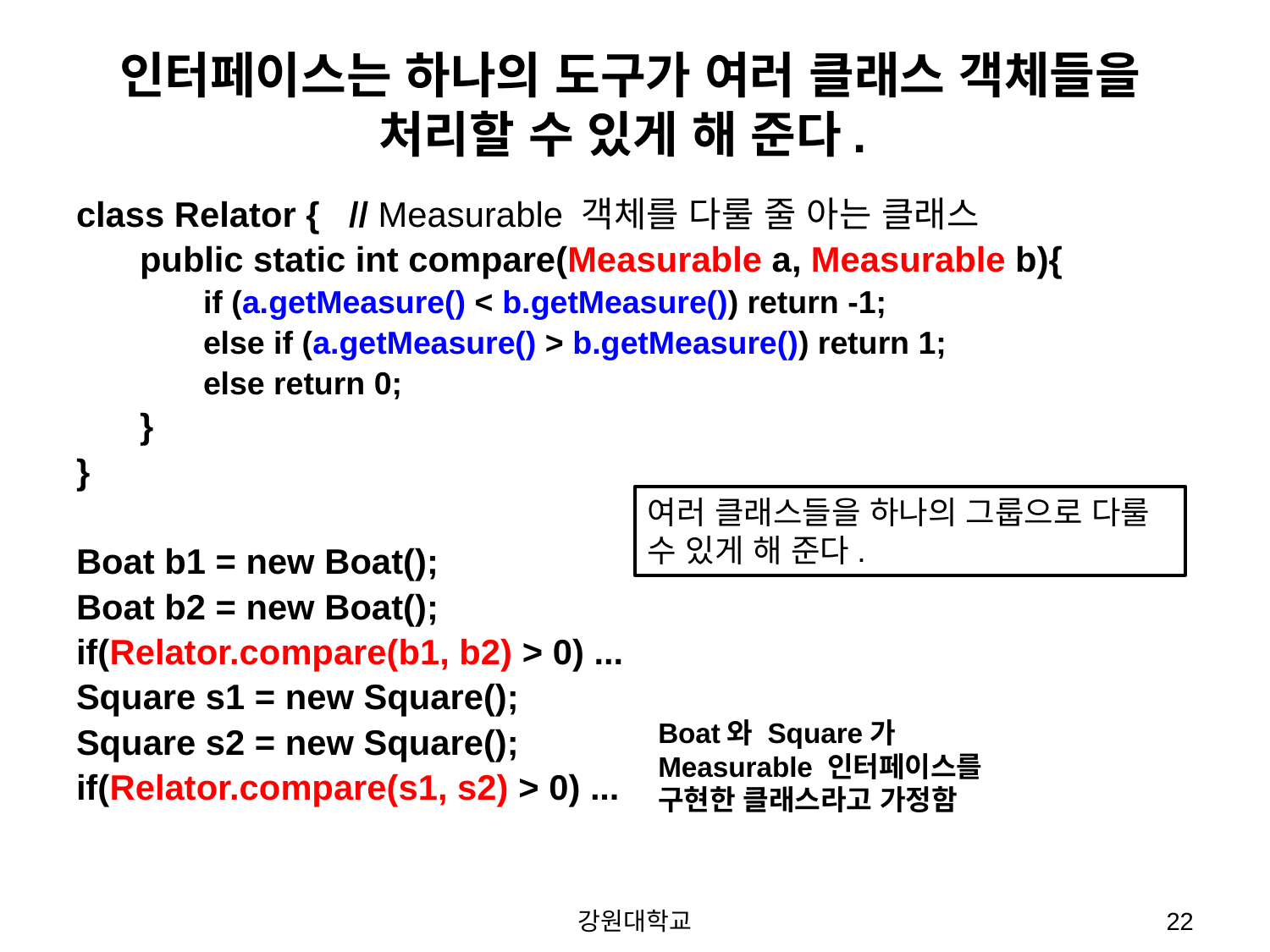

# 인터페이스는 하나의 도구가 여러 클래스 객체들을 처리할 수 있게 해 준다.
class Relator {   // Measurable 객체를 다룰 줄 아는 클래스
public static int compare(Measurable a, Measurable b){
if (a.getMeasure() < b.getMeasure()) return -1;
else if (a.getMeasure() > b.getMeasure()) return 1;
else return 0;
}
}

Boat b1 = new Boat();
Boat b2 = new Boat();
if(Relator.compare(b1, b2) > 0) ...
Square s1 = new Square();
Square s2 = new Square();
if(Relator.compare(s1, s2) > 0) ...
여러 클래스들을 하나의 그룹으로 다룰 수 있게 해 준다.
Boat와 Square가 Measurable 인터페이스를 구현한 클래스라고 가정함
강원대학교
22